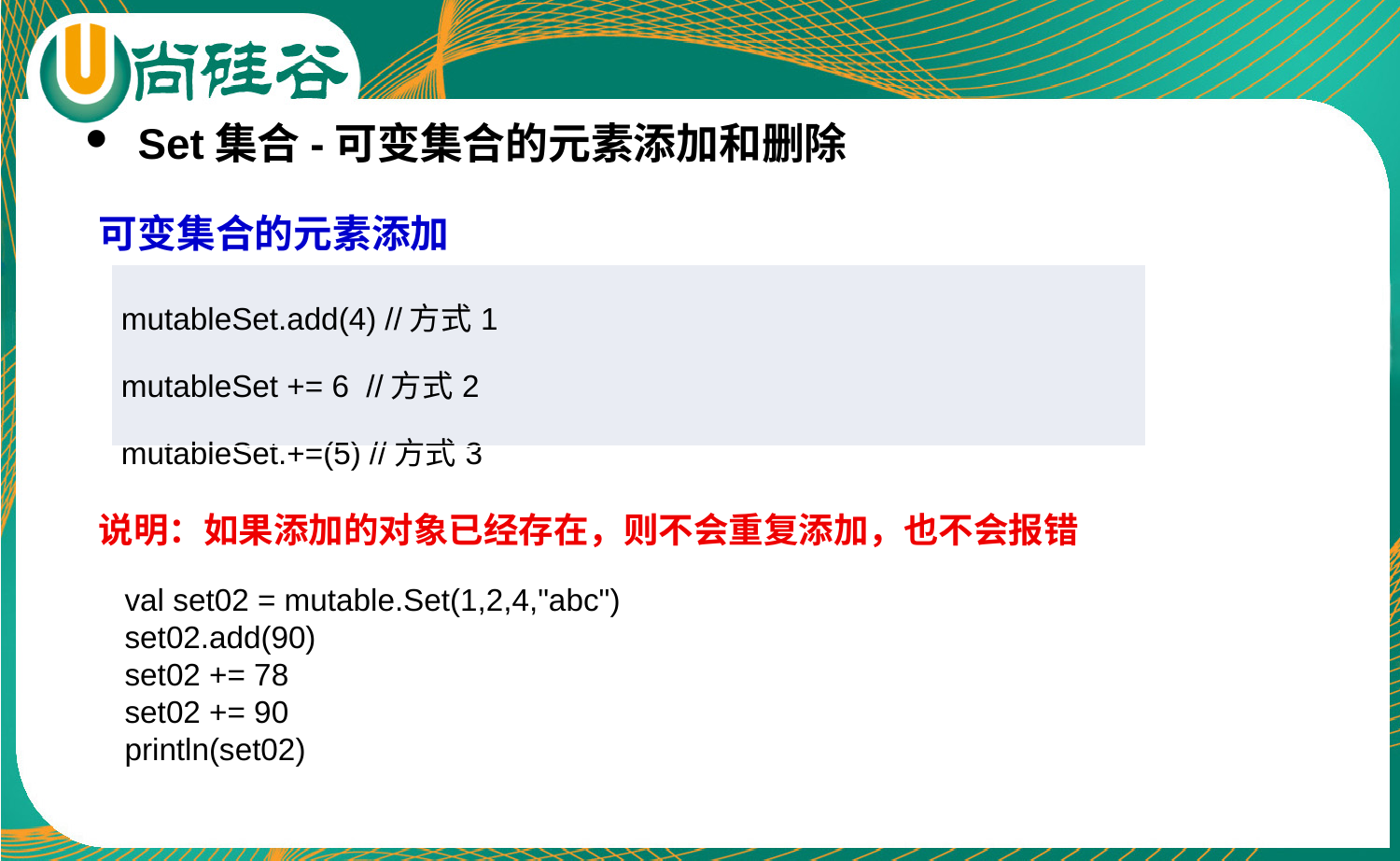

Set集合-可变集合的元素添加和删除

可变集合的元素添加

说明：如果添加的对象已经存在，则不会重复添加，也不会报错

| mutableSet.add(4) //方式1 mutableSet += 6 //方式2 mutableSet.+=(5) //方式3 |
| --- |
val set02 = mutable.Set(1,2,4,"abc")
set02.add(90)
set02 += 78
set02 += 90
println(set02)